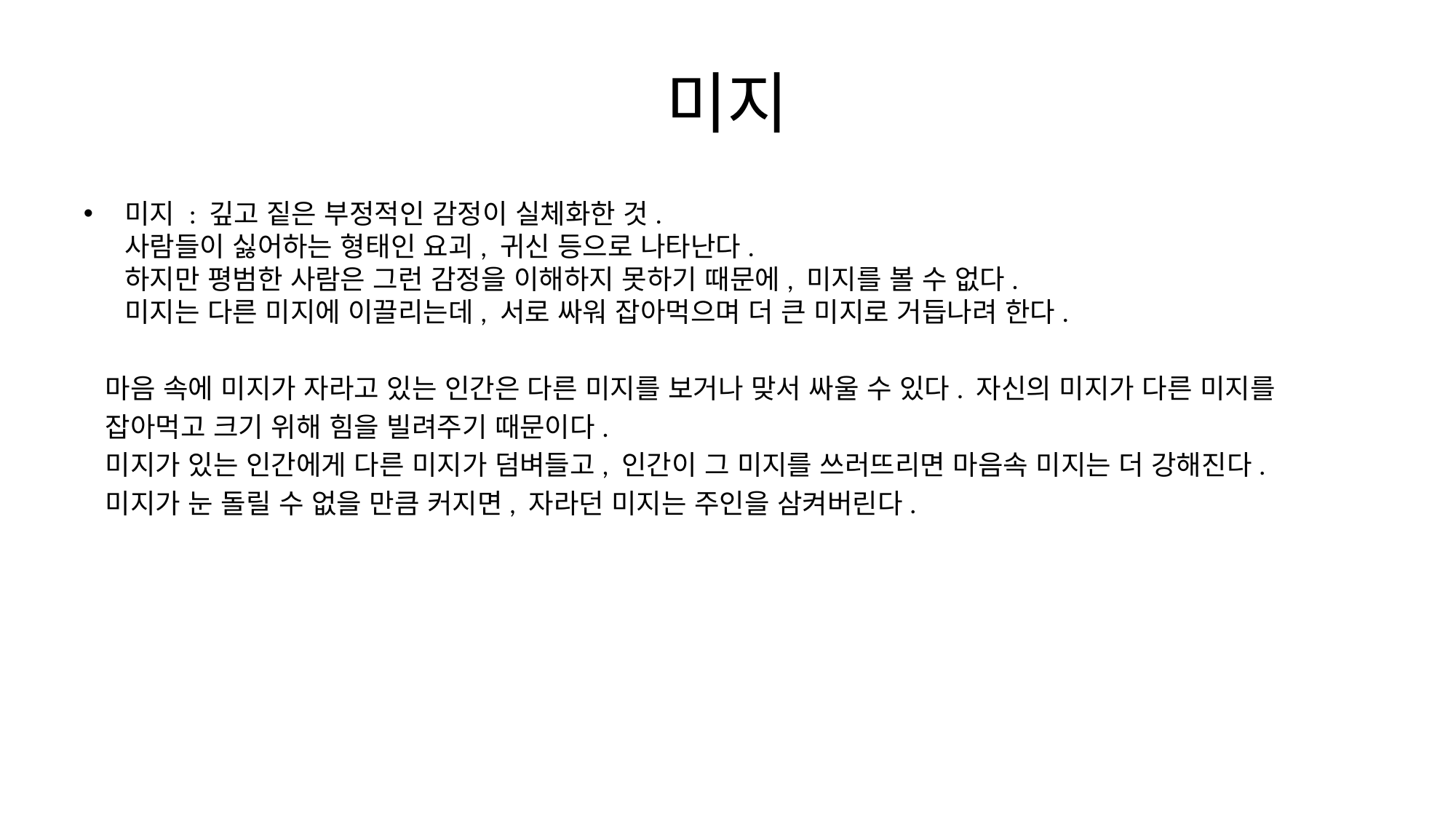

# 미지
미지 : 깊고 짙은 부정적인 감정이 실체화한 것.
사람들이 싫어하는 형태인 요괴, 귀신 등으로 나타난다.
하지만 평범한 사람은 그런 감정을 이해하지 못하기 때문에, 미지를 볼 수 없다.
미지는 다른 미지에 이끌리는데, 서로 싸워 잡아먹으며 더 큰 미지로 거듭나려 한다.

  마음 속에 미지가 자라고 있는 인간은 다른 미지를 보거나 맞서 싸울 수 있다. 자신의 미지가 다른 미지를
  잡아먹고 크기 위해 힘을 빌려주기 때문이다.
  미지가 있는 인간에게 다른 미지가 덤벼들고, 인간이 그 미지를 쓰러뜨리면 마음속 미지는 더 강해진다.
  미지가 눈 돌릴 수 없을 만큼 커지면, 자라던 미지는 주인을 삼켜버린다.